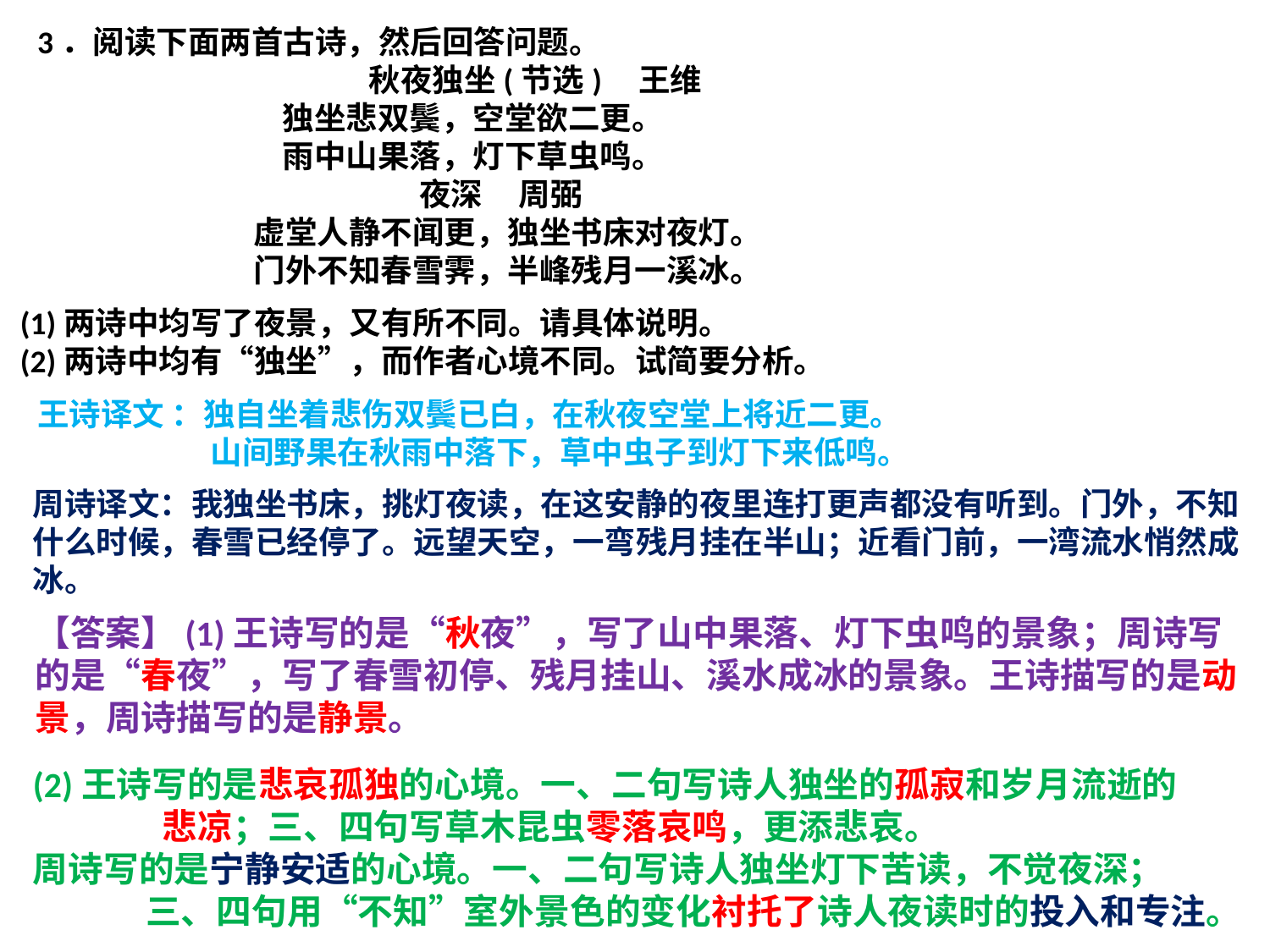

3．阅读下面两首古诗，然后回答问题。
                                             秋夜独坐(节选)    王维
                                 独坐悲双鬓，空堂欲二更。
                                 雨中山果落，灯下草虫鸣。
                                                    夜深     周弼
                             虚堂人静不闻更，独坐书床对夜灯。
                             门外不知春雪霁，半峰残月一溪冰。
(1)两诗中均写了夜景，又有所不同。请具体说明。
(2)两诗中均有“独坐”，而作者心境不同。试简要分析。
王诗译文 ：独自坐着悲伤双鬓已白，在秋夜空堂上将近二更。
                       山间野果在秋雨中落下，草中虫子到灯下来低鸣。
周诗译文：我独坐书床，挑灯夜读，在这安静的夜里连打更声都没有听到。门外，不知什么时候，春雪已经停了。远望天空，一弯残月挂在半山；近看门前，一湾流水悄然成冰。
【答案】(1)王诗写的是“秋夜”，写了山中果落、灯下虫鸣的景象；周诗写的是“春夜”，写了春雪初停、残月挂山、溪水成冰的景象。王诗描写的是动景，周诗描写的是静景。
(2)王诗写的是悲哀孤独的心境。一、二句写诗人独坐的孤寂和岁月流逝的
               悲凉；三、四句写草木昆虫零落哀鸣，更添悲哀。
周诗写的是宁静安适的心境。一、二句写诗人独坐灯下苦读，不觉夜深；
             三、四句用“不知”室外景色的变化衬托了诗人夜读时的投入和专注。